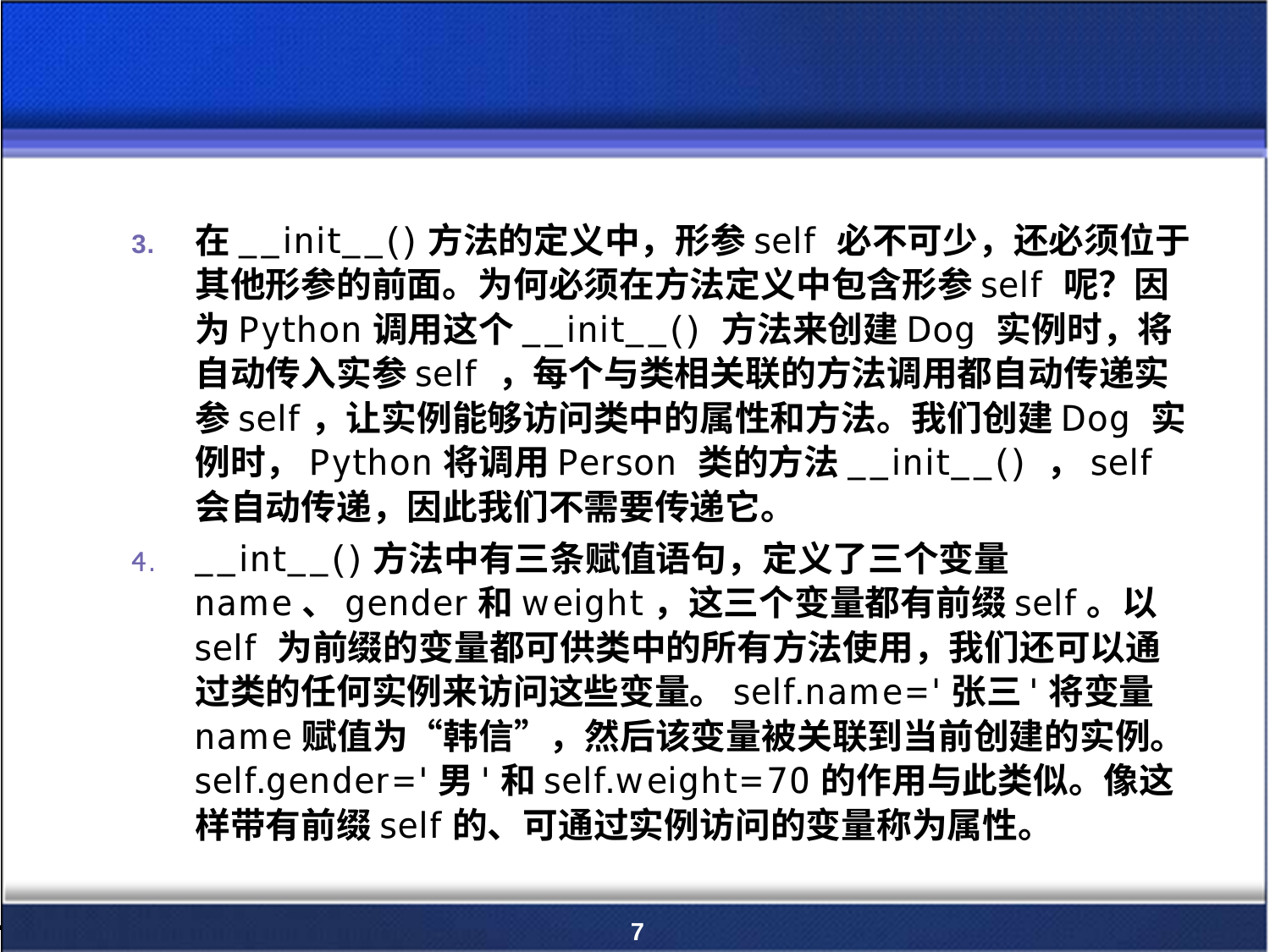

#
在__init__()方法的定义中，形参self 必不可少，还必须位于其他形参的前面。为何必须在方法定义中包含形参self 呢？因为Python调用这个__init__() 方法来创建Dog 实例时，将自动传入实参self ，每个与类相关联的方法调用都自动传递实参self，让实例能够访问类中的属性和方法。我们创建Dog 实例时，Python将调用Person 类的方法__init__() ，self 会自动传递，因此我们不需要传递它。
__int__()方法中有三条赋值语句，定义了三个变量name、gender和weight，这三个变量都有前缀self。以self 为前缀的变量都可供类中的所有方法使用，我们还可以通过类的任何实例来访问这些变量。self.name='张三'将变量name赋值为“韩信”，然后该变量被关联到当前创建的实例。self.gender='男'和self.weight=70的作用与此类似。像这样带有前缀self的、可通过实例访问的变量称为属性。

7